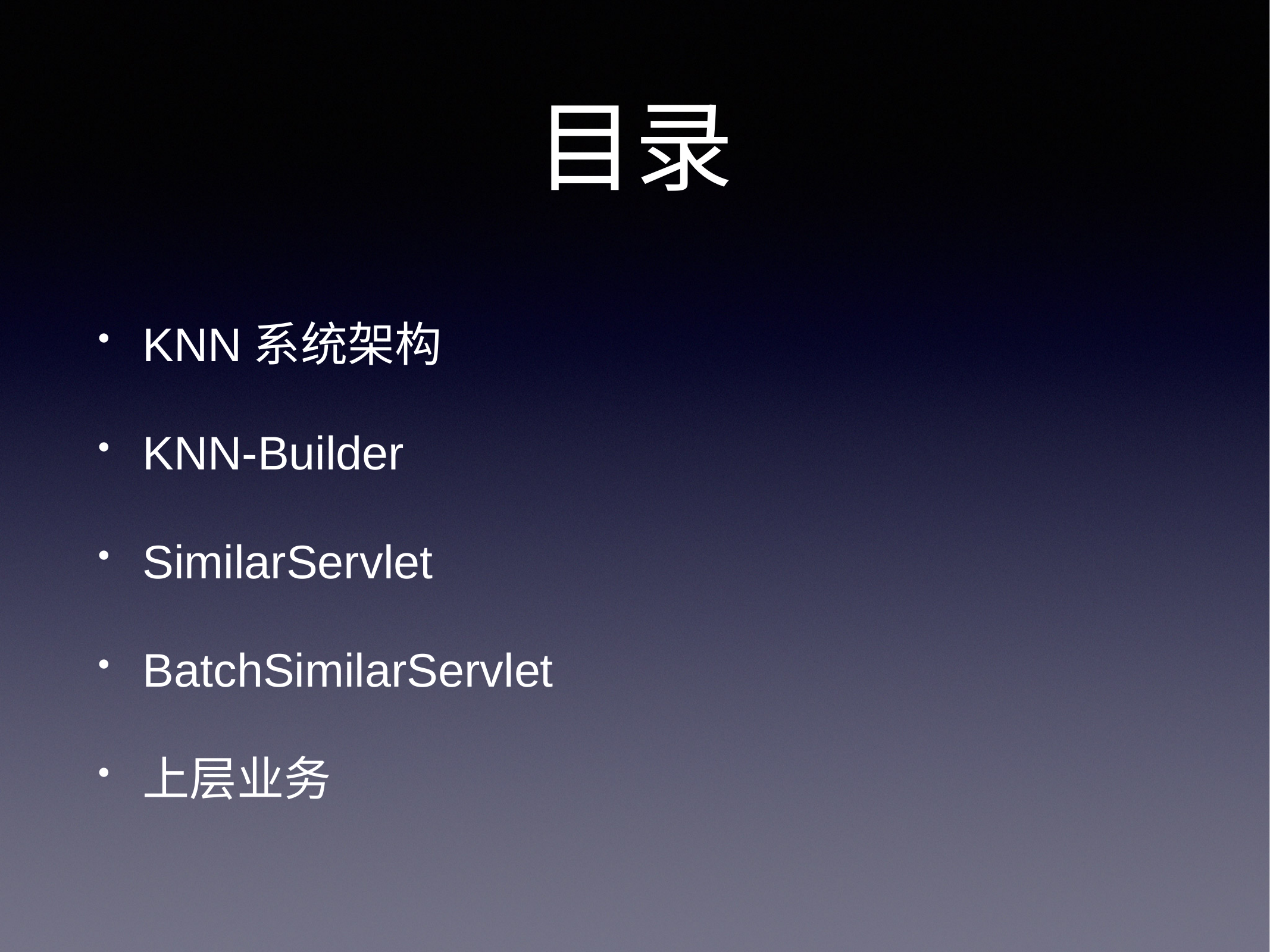

# 目录
KNN系统架构
KNN-Builder
SimilarServlet
BatchSimilarServlet
上层业务